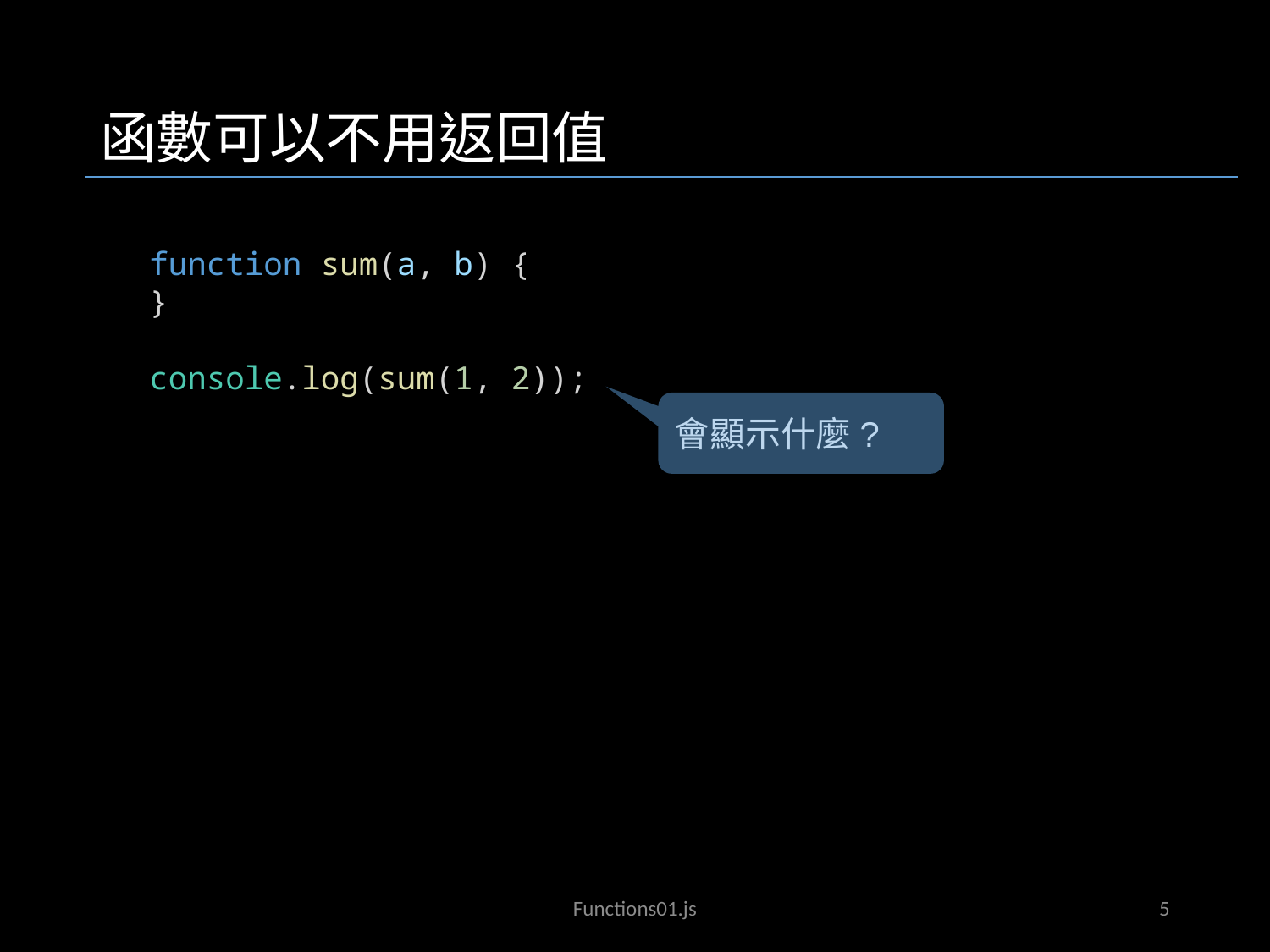

函數可以不用返回值

function sum(a, b) {
}
console.log(sum(1, 2));
會顯示什麼?
JavaScriptObjects02.js
Functions01.js
5